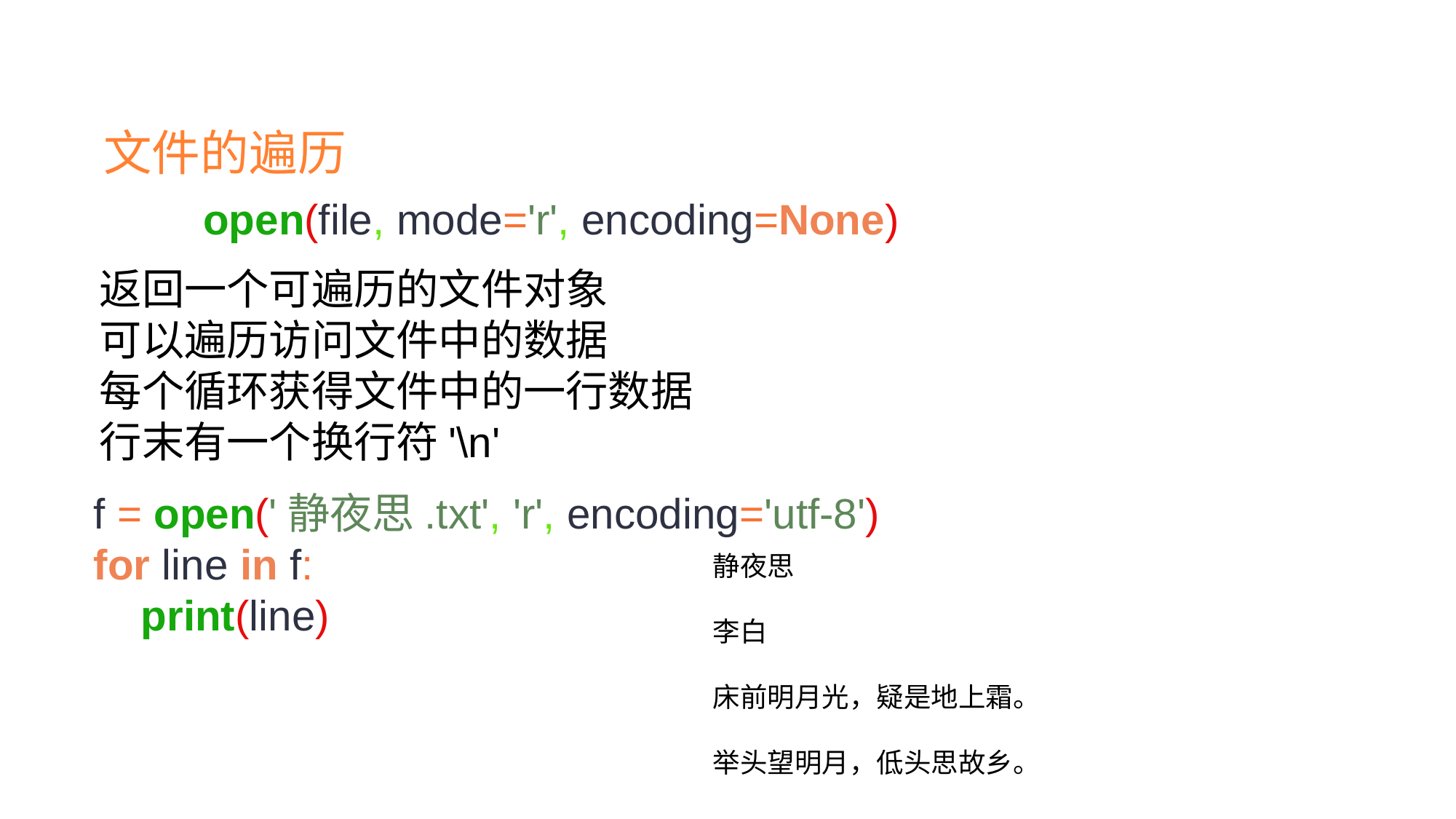

文件的遍历
open(file, mode='r', encoding=None)
返回一个可遍历的文件对象
可以遍历访问文件中的数据
每个循环获得文件中的一行数据
行末有一个换行符'\n'
f = open('静夜思.txt', 'r', encoding='utf-8')
for line in f:
    print(line)
静夜思

李白

床前明月光，疑是地上霜。

举头望明月，低头思故乡。